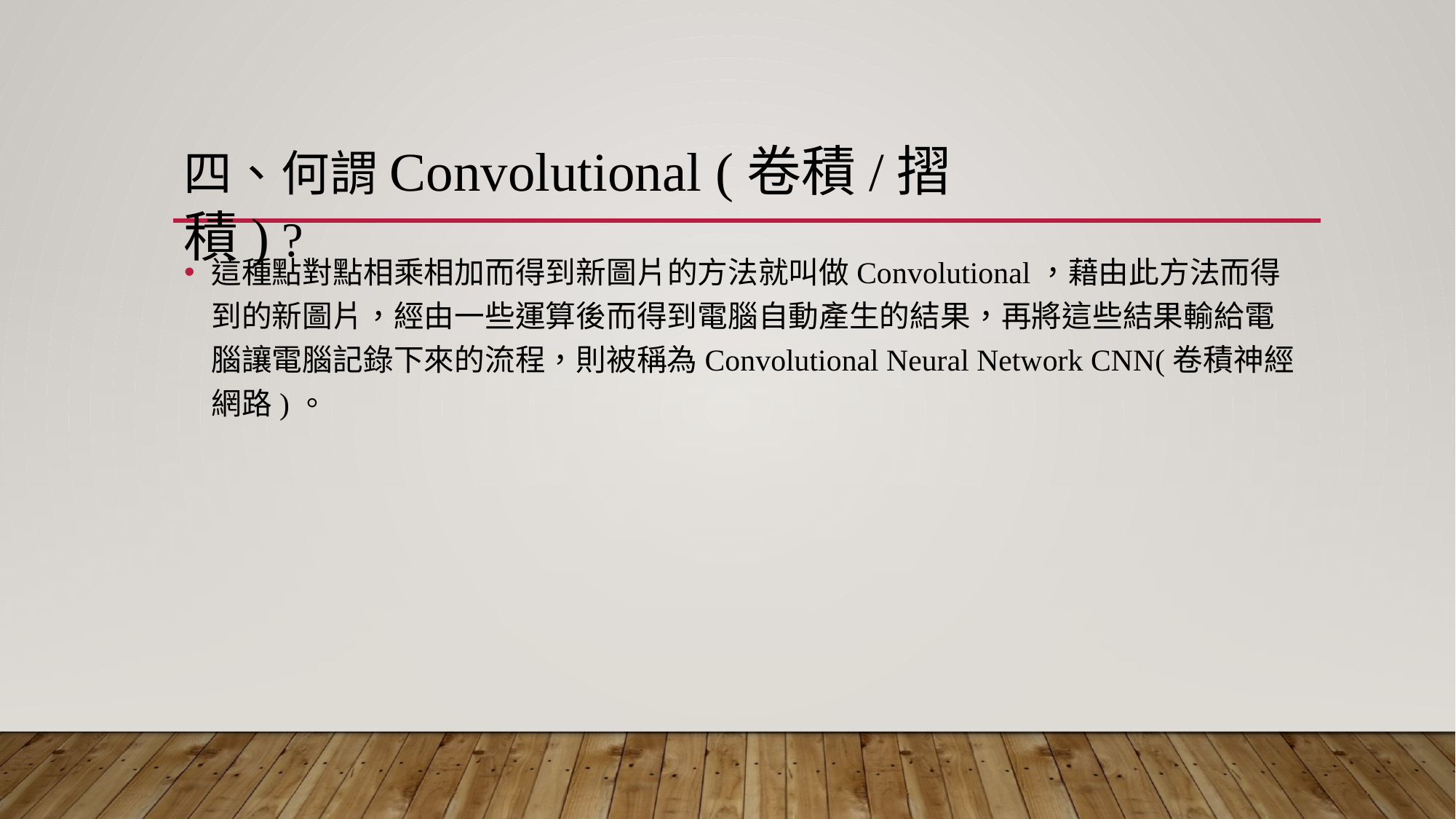

四、何謂Convolutional (卷積/摺積) ?
這種點對點相乘相加而得到新圖片的方法就叫做Convolutional，藉由此方法而得到的新圖片，經由一些運算後而得到電腦自動產生的結果，再將這些結果輸給電腦讓電腦記錄下來的流程，則被稱為Convolutional Neural Network CNN(卷積神經網路)。